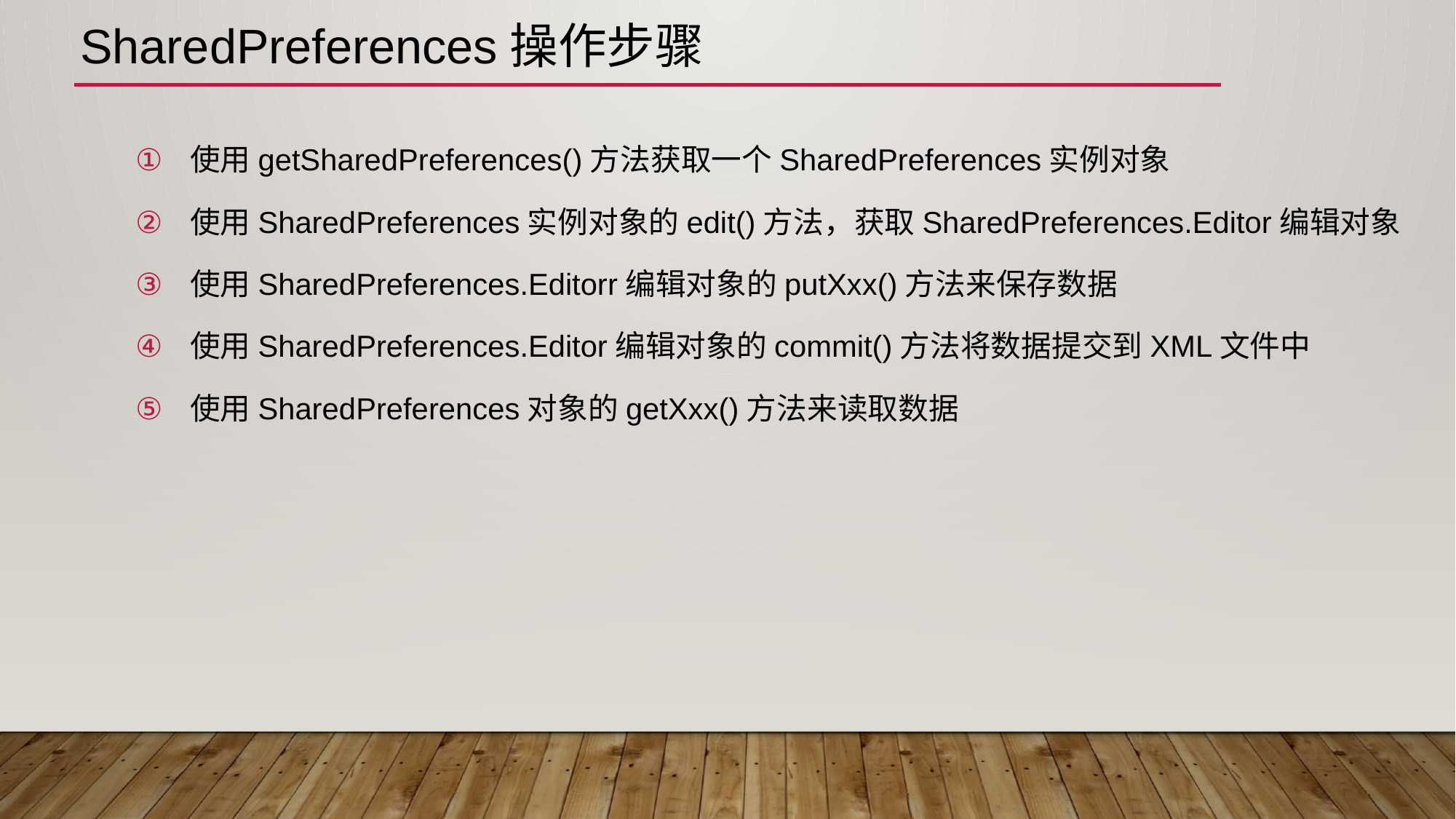

# SharedPreferences操作步骤
使用getSharedPreferences()方法获取一个SharedPreferences实例对象
使用SharedPreferences实例对象的edit()方法，获取SharedPreferences.Editor编辑对象
使用SharedPreferences.Editorr编辑对象的putXxx()方法来保存数据
使用SharedPreferences.Editor编辑对象的commit()方法将数据提交到XML文件中
使用SharedPreferences对象的getXxx()方法来读取数据